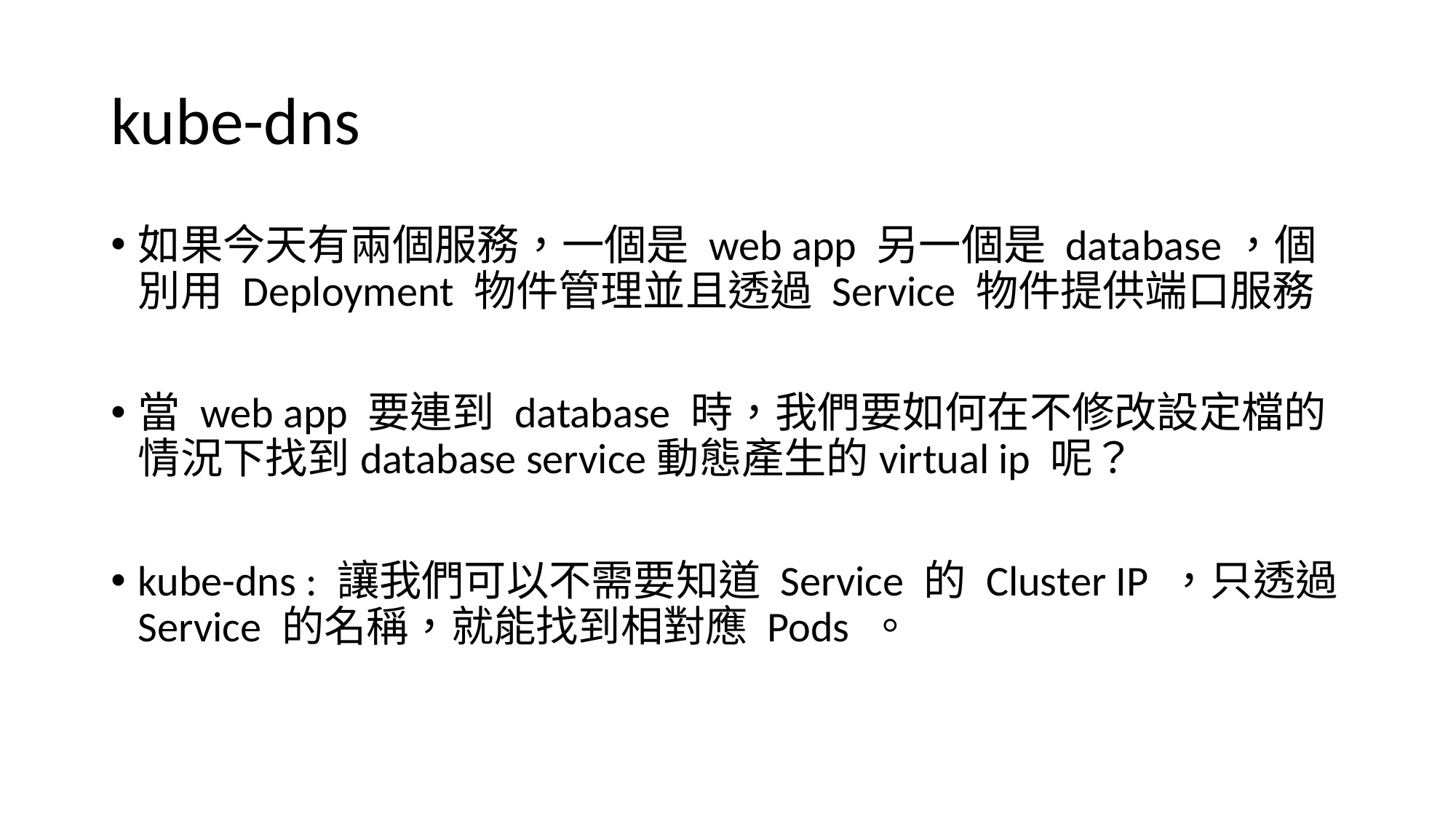

# kube-dns
如果今天有兩個服務，一個是 web app 另一個是 database，個別用 Deployment 物件管理並且透過 Service 物件提供端口服務

當 web app 要連到 database 時，我們要如何在不修改設定檔的情況下找到database service動態產生的virtual ip 呢？

kube-dns : 讓我們可以不需要知道 Service 的 Cluster IP ，只透過 Service 的名稱，就能找到相對應 Pods 。